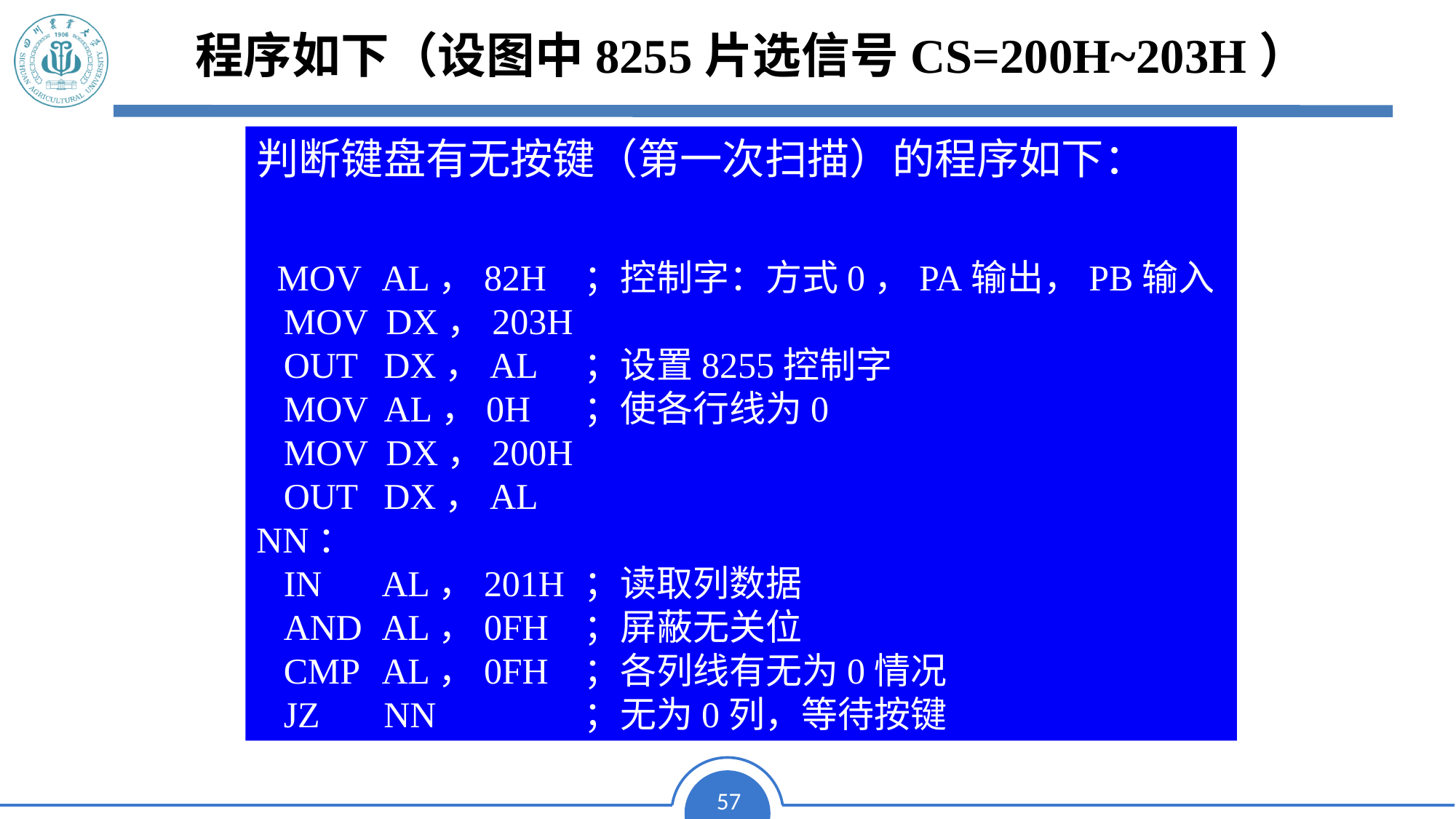

# 程序如下（设图中8255片选信号CS=200H~203H）
判断键盘有无按键（第一次扫描）的程序如下：

   MOV	  AL，82H	；控制字：方式0，PA输出，PB输入
   MOV  DX，203H
   OUT	  DX，AL	；设置8255控制字
   MOV  AL，0H	；使各行线为0
   MOV  DX，200H
   OUT	  DX，AL
NN：
   IN	  AL，201H	；读取列数据
   AND	  AL，0FH	；屏蔽无关位
   CMP	  AL，0FH	；各列线有无为0情况
   JZ	  NN		；无为0列，等待按键